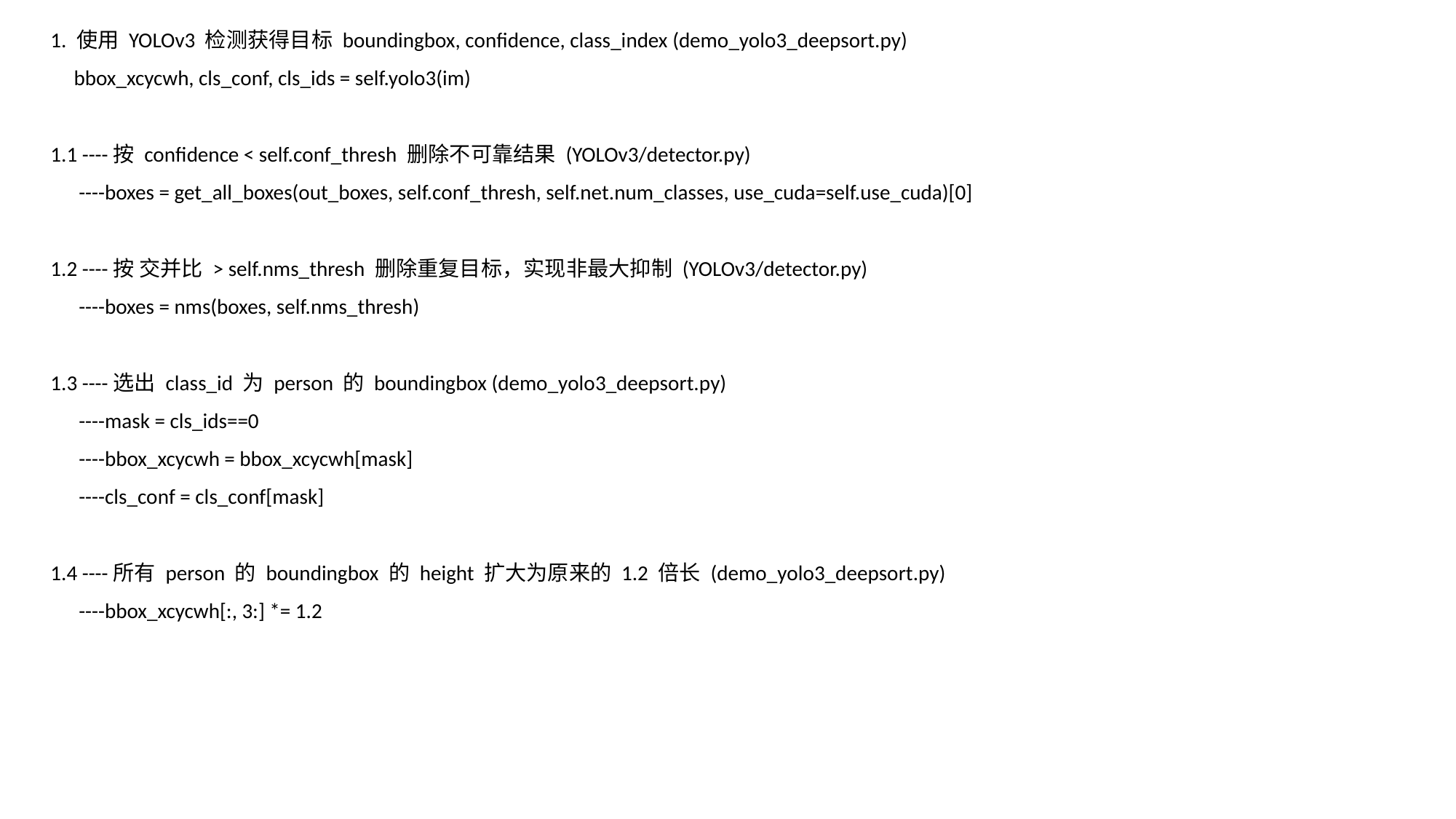

1. 使用 YOLOv3 检测获得目标 boundingbox, confidence, class_index (demo_yolo3_deepsort.py)
     bbox_xcycwh, cls_conf, cls_ids = self.yolo3(im)

1.1 ----按 confidence < self.conf_thresh 删除不可靠结果 (YOLOv3/detector.py)
      ----boxes = get_all_boxes(out_boxes, self.conf_thresh, self.net.num_classes, use_cuda=self.use_cuda)[0]

1.2 ----按 交并比 > self.nms_thresh 删除重复目标，实现非最大抑制 (YOLOv3/detector.py)
      ----boxes = nms(boxes, self.nms_thresh)

1.3 ----选出 class_id 为 person 的 boundingbox (demo_yolo3_deepsort.py)
      ----mask = cls_ids==0
      ----bbox_xcycwh = bbox_xcycwh[mask]
      ----cls_conf = cls_conf[mask]

1.4 ----所有 person 的 boundingbox 的 height 扩大为原来的 1.2 倍长 (demo_yolo3_deepsort.py)
      ----bbox_xcycwh[:, 3:] *= 1.2